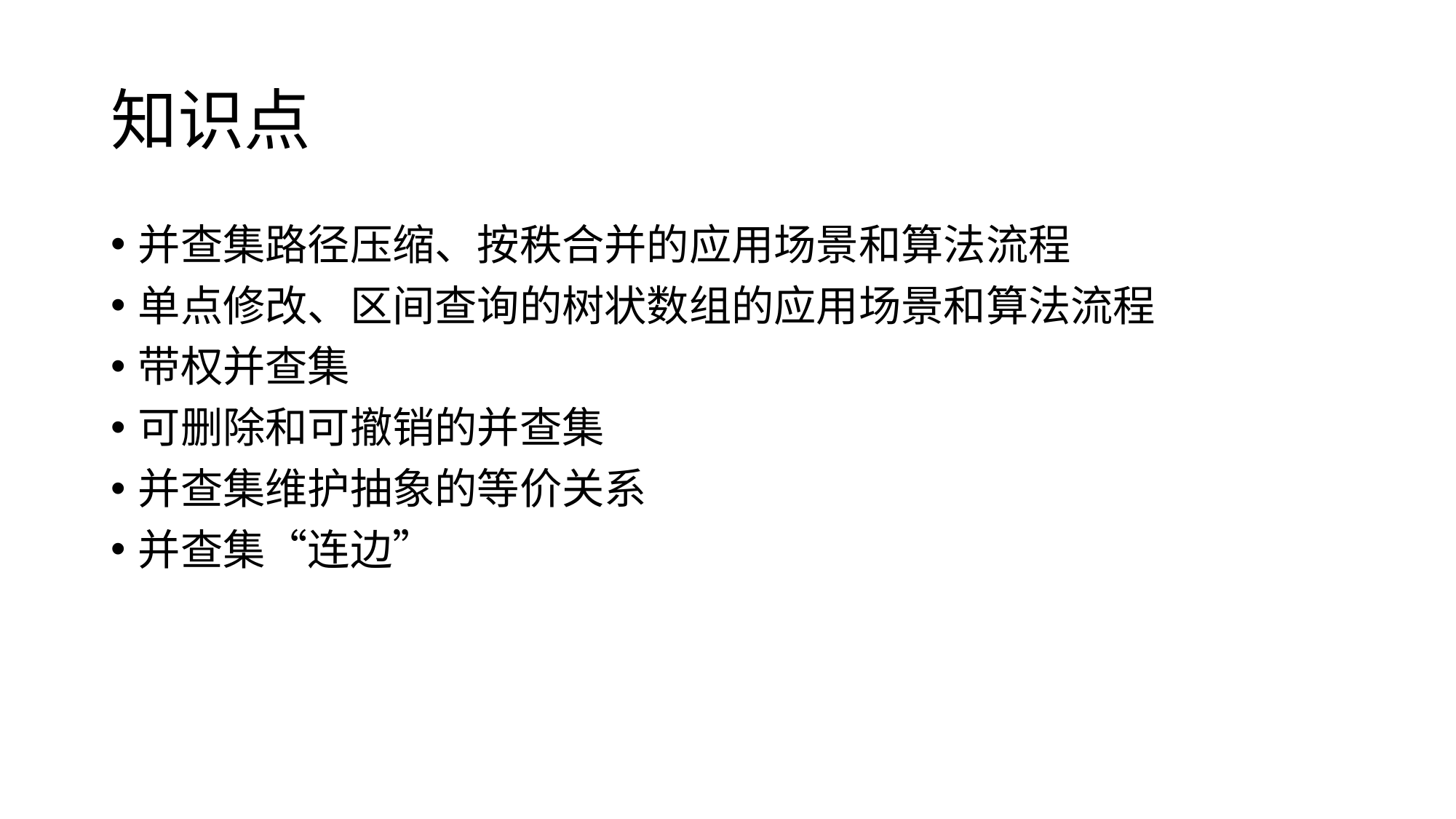

# 知识点
并查集路径压缩、按秩合并的应用场景和算法流程
单点修改、区间查询的树状数组的应用场景和算法流程
带权并查集
可删除和可撤销的并查集
并查集维护抽象的等价关系
并查集“连边”